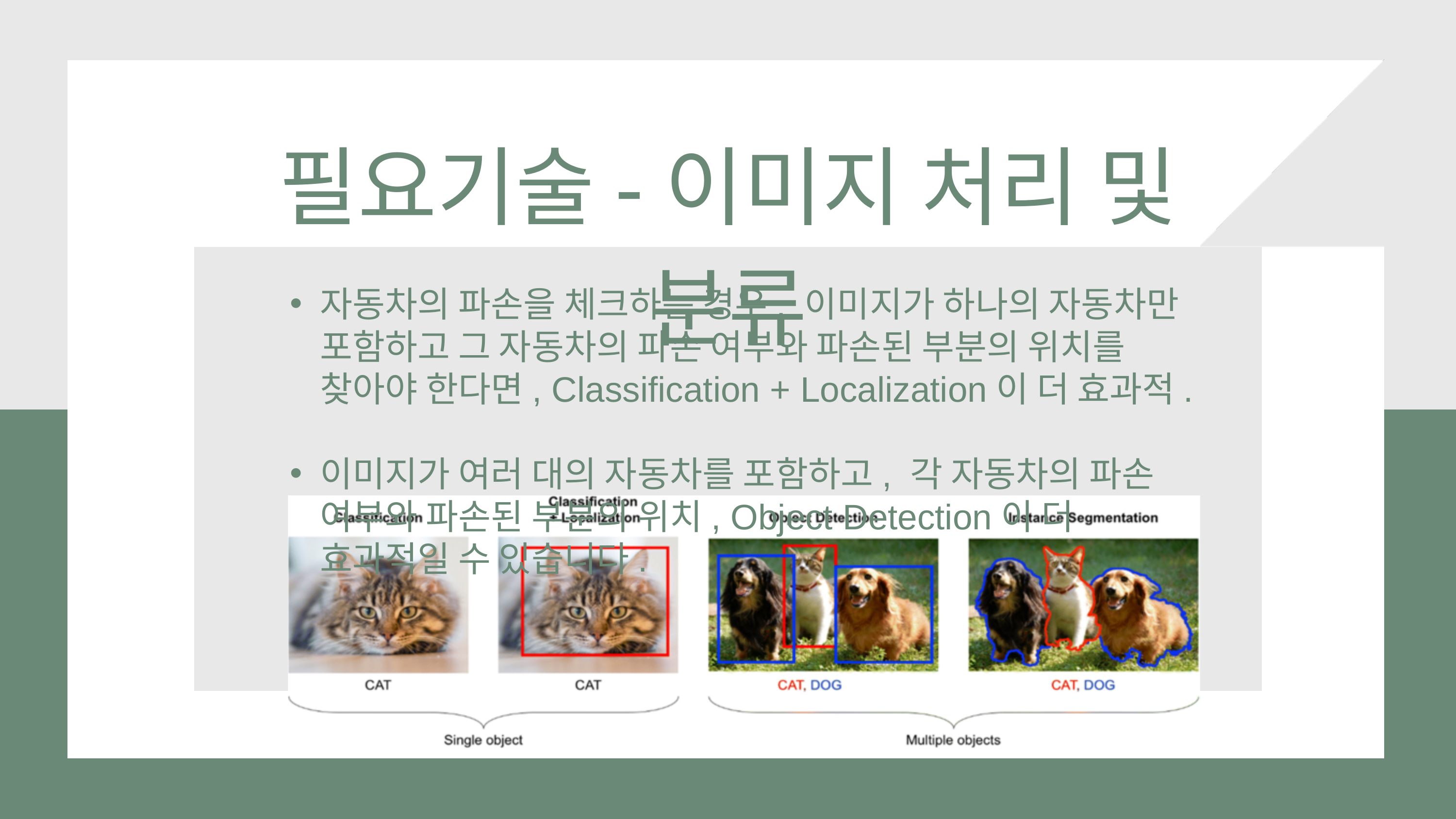

필요기술-이미지 처리 및 분류

자동차의 파손을 체크하는 경우, 이미지가 하나의 자동차만 포함하고 그 자동차의 파손 여부와 파손된 부분의 위치를 찾아야 한다면, Classification + Localization이 더 효과적.
이미지가 여러 대의 자동차를 포함하고, 각 자동차의 파손 여부와 파손된 부분의 위치, Object Detection이 더 효과적일 수 있습니다.